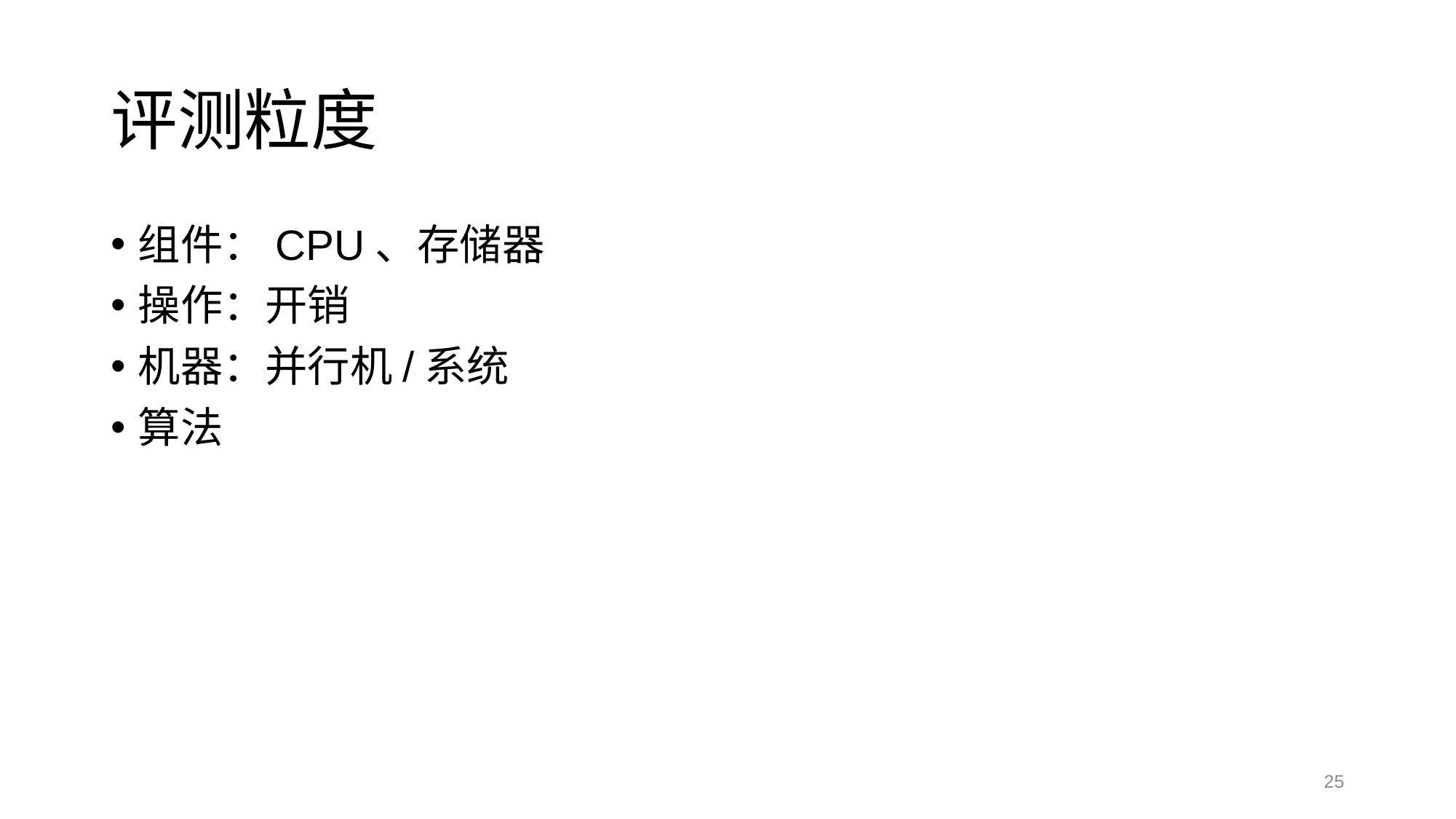

# 评测粒度
组件：CPU、存储器
操作：开销
机器：并行机/系统
算法
25